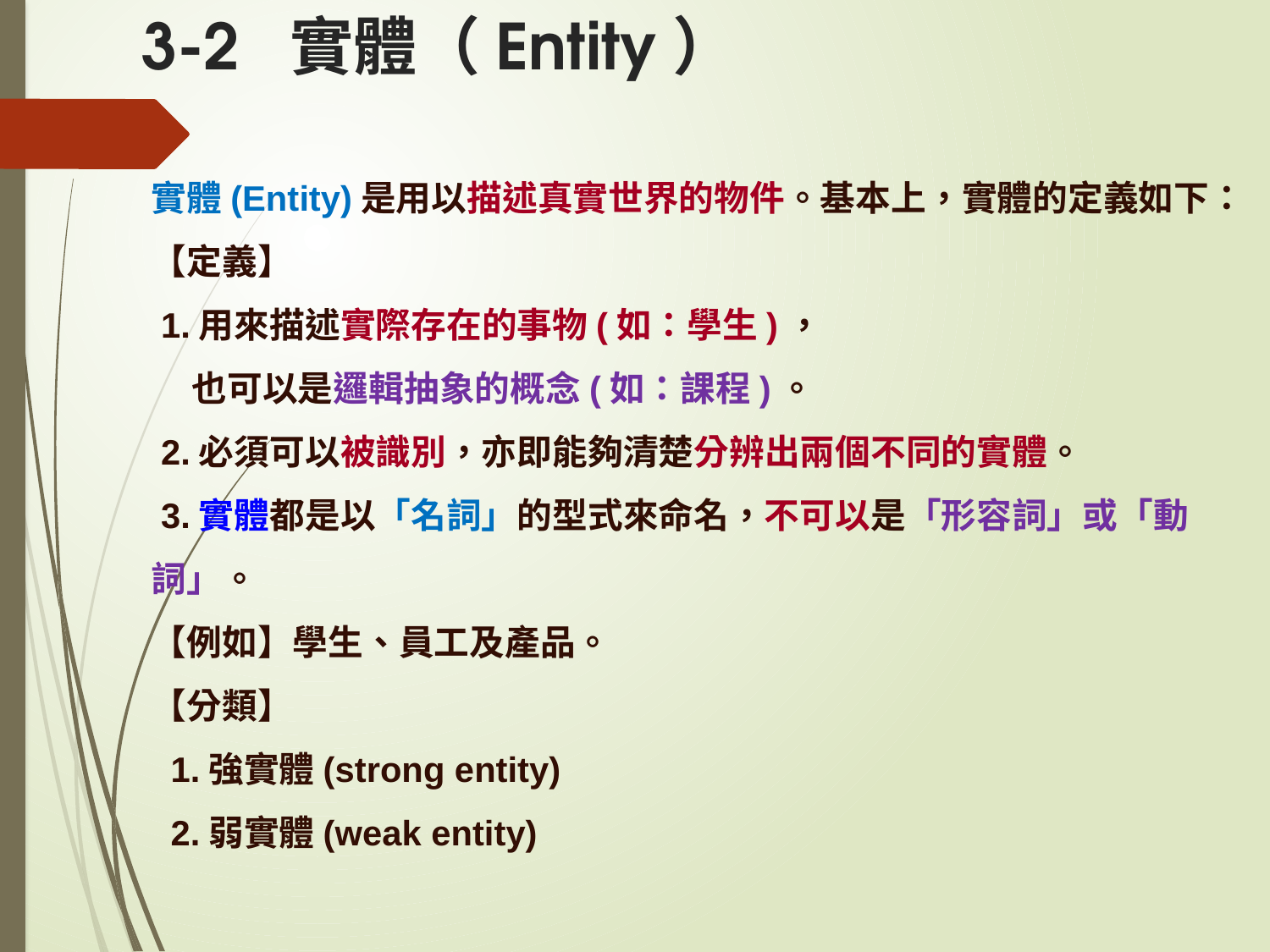

# 3-2  實體（Entity）
實體(Entity)是用以描述真實世界的物件。基本上，實體的定義如下：
【定義】
 1.用來描述實際存在的事物(如：學生)，
    也可以是邏輯抽象的概念(如：課程)。
 2.必須可以被識別，亦即能夠清楚分辨出兩個不同的實體。
 3.實體都是以「名詞」的型式來命名，不可以是「形容詞」或「動詞」。
【例如】學生、員工及產品。
【分類】
  1.強實體(strong entity)
  2.弱實體(weak entity)